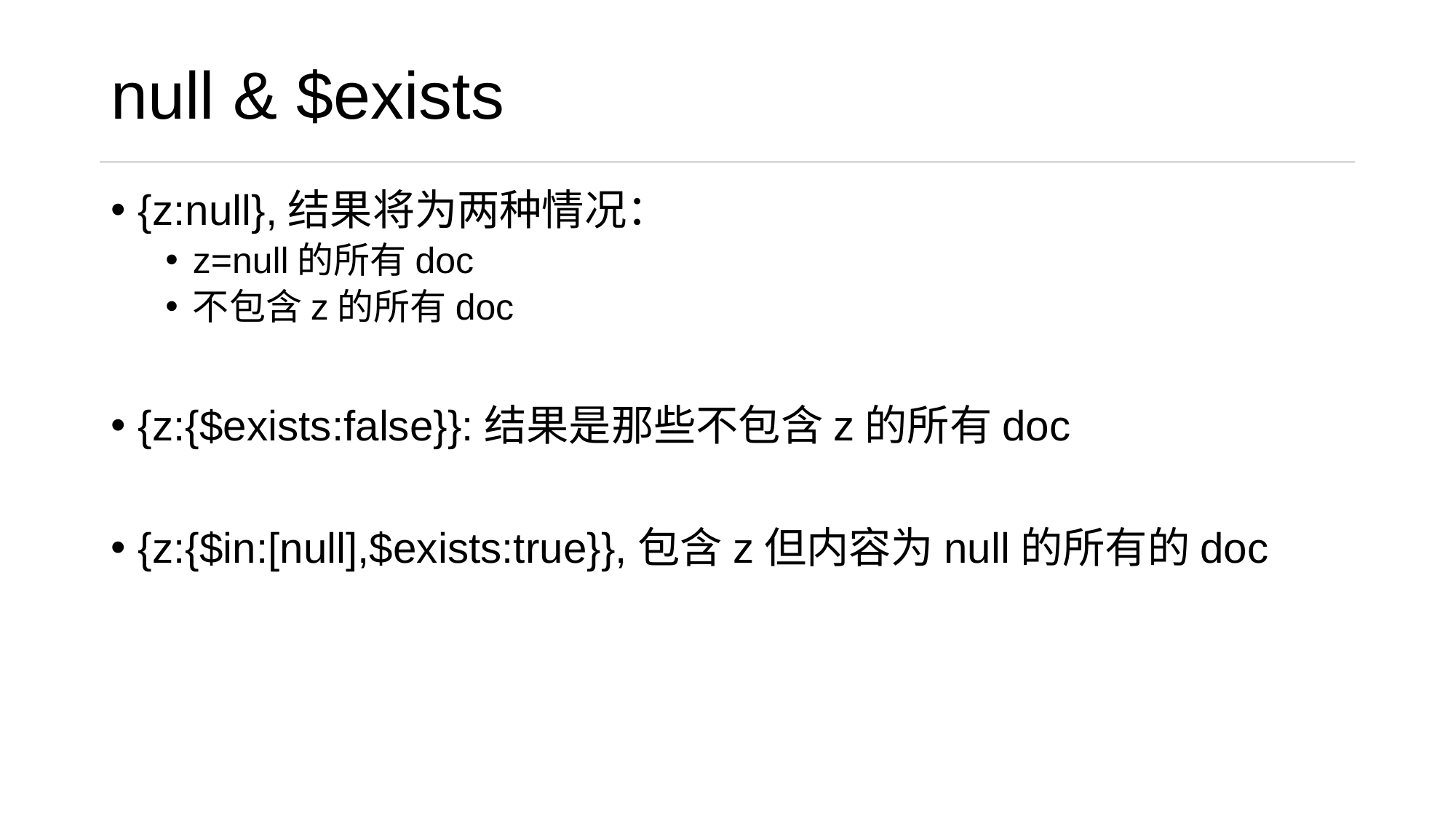

# null & $exists
{z:null},结果将为两种情况：
z=null的所有doc
不包含z的所有doc

{z:{$exists:false}}:结果是那些不包含z的所有doc

{z:{$in:[null],$exists:true}},包含z但内容为null的所有的doc